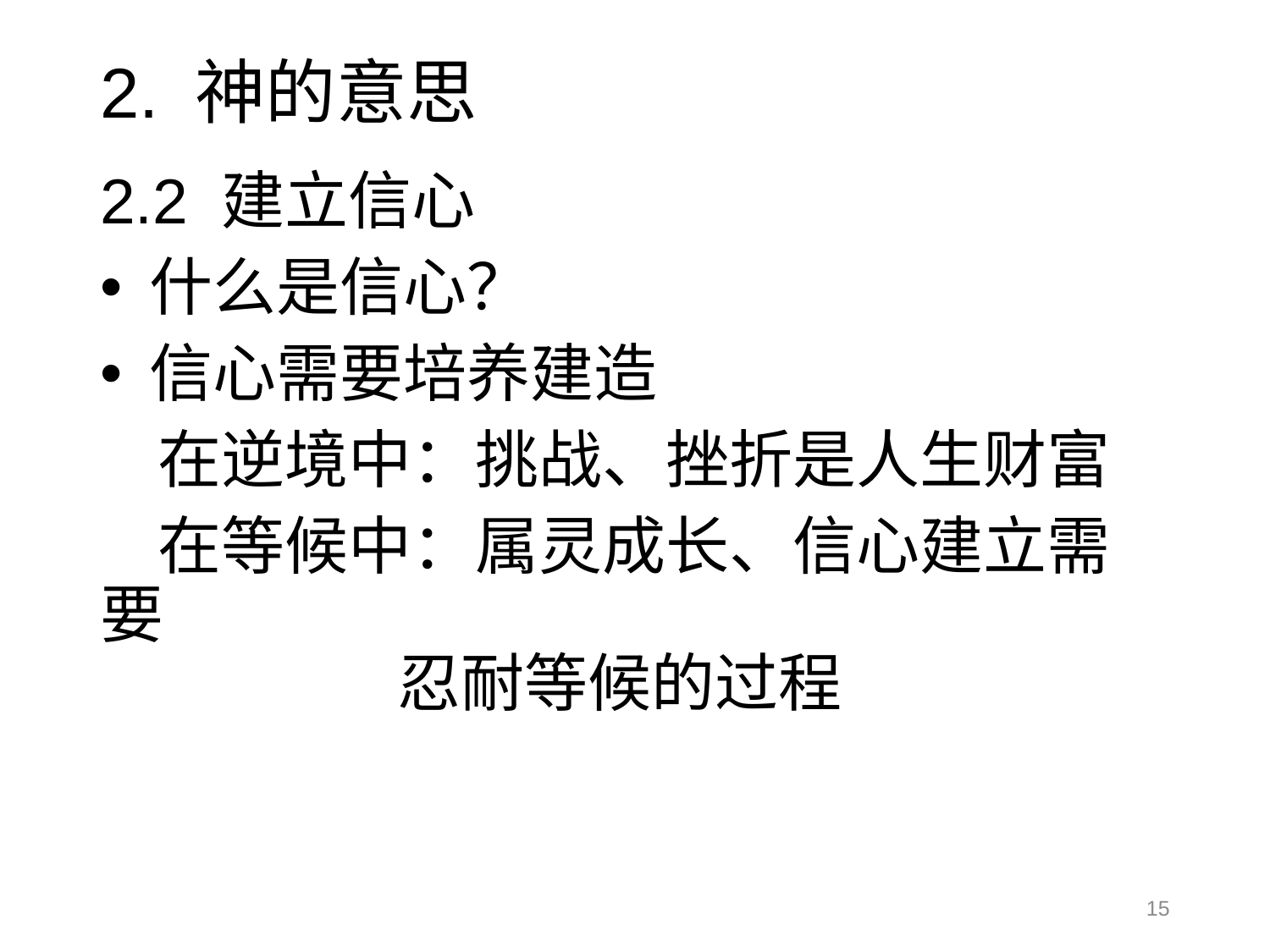

# 2. 神的意思
2.2 建立信心
什么是信心？
信心需要培养建造
   在逆境中：挑战、挫折是人生财富
   在等候中：属灵成长、信心建立需要
                     忍耐等候的过程
15